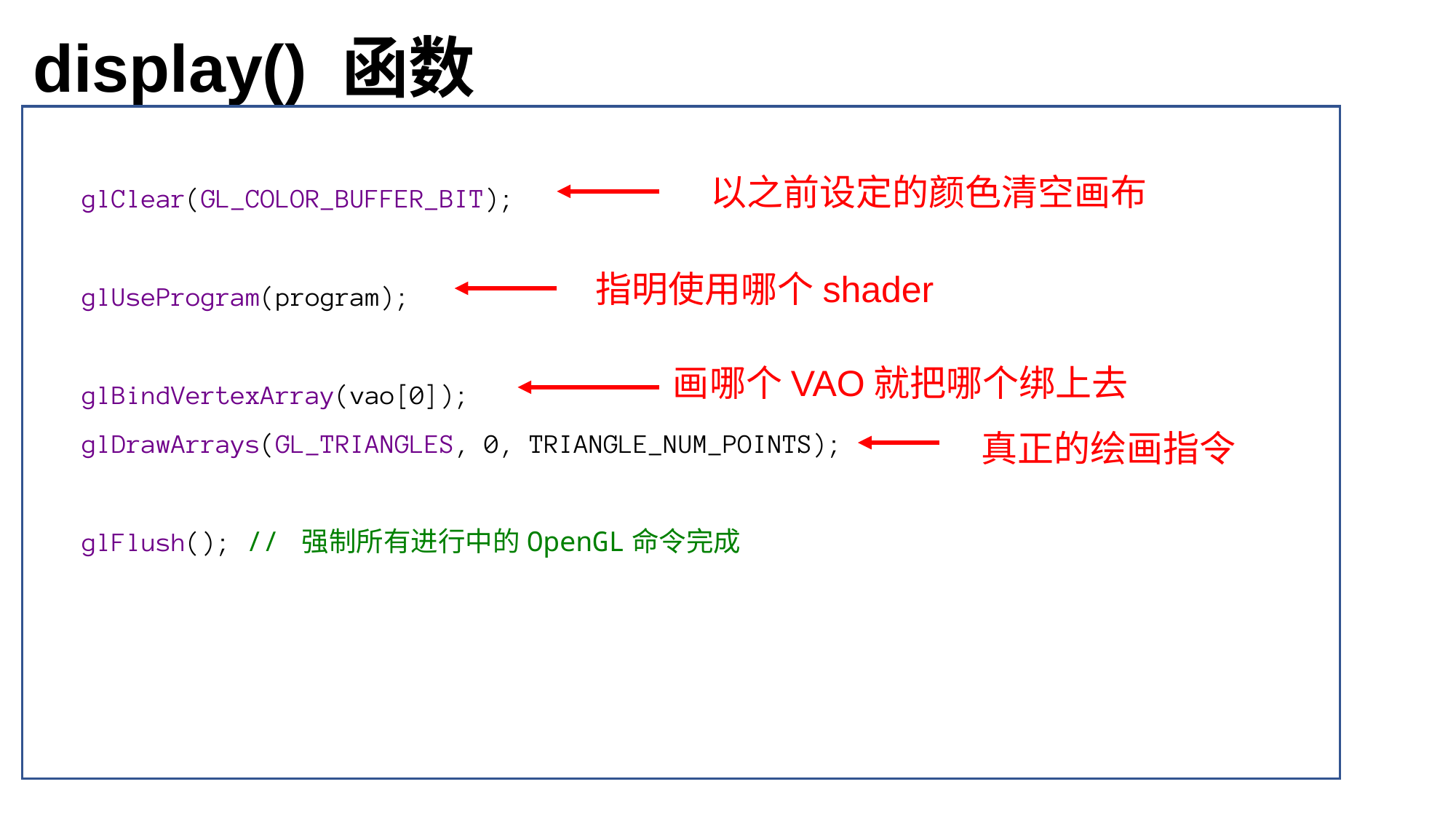

display() 函数

glClear(GL_COLOR_BUFFER_BIT);

glUseProgram(program);

glBindVertexArray(vao[0]);
glDrawArrays(GL_TRIANGLES, 0, TRIANGLE_NUM_POINTS);

glFlush(); // 强制所有进行中的OpenGL命令完成

以之前设定的颜色清空画布
指明使用哪个shader
画哪个VAO就把哪个绑上去
真正的绘画指令